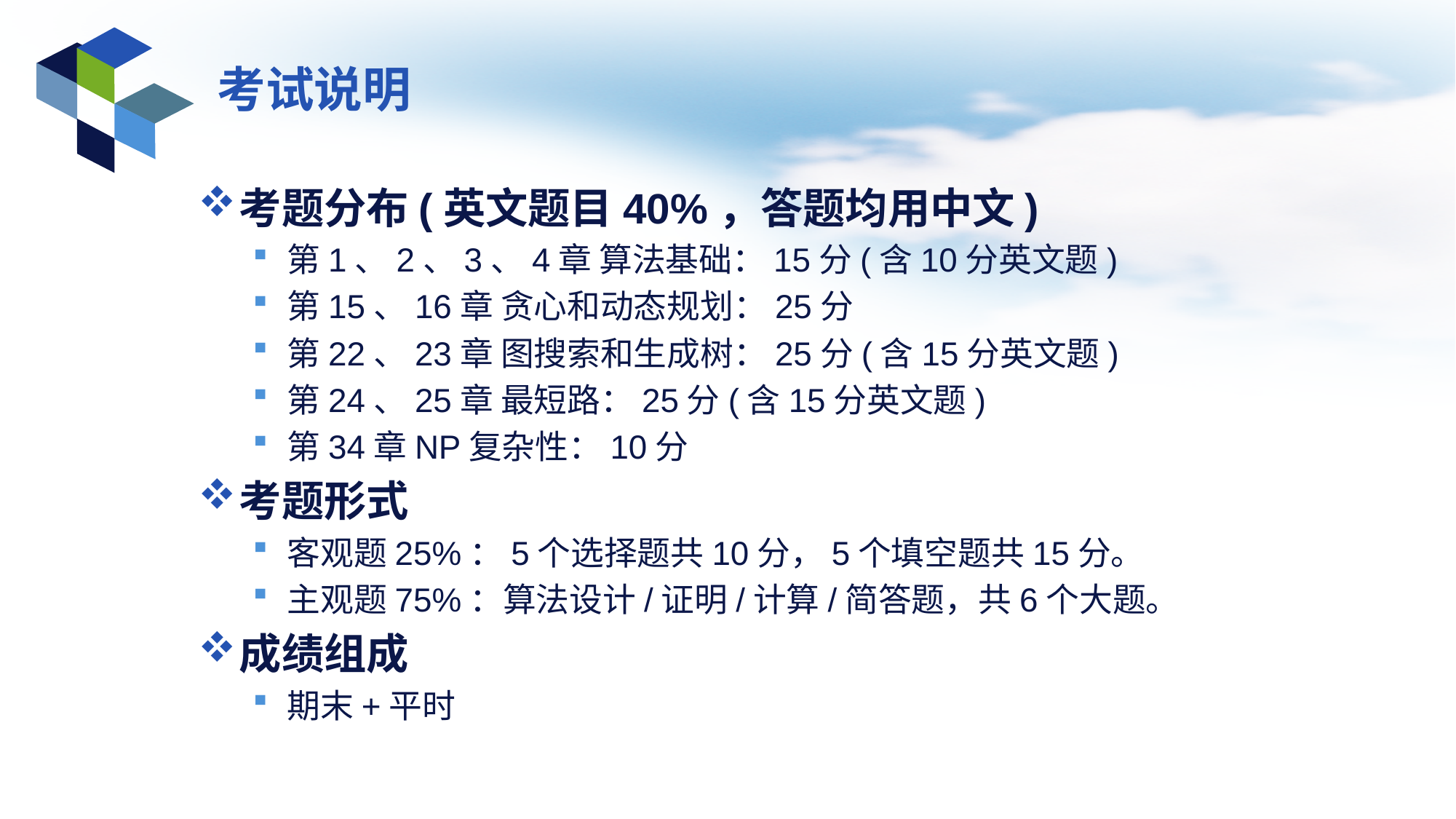

# 考试说明
考题分布(英文题目40%，答题均用中文)
第1、2、3、4章 算法基础：15分(含10分英文题)
第15、16章 贪心和动态规划：25分
第22、23章 图搜索和生成树：25分(含15分英文题)
第24、25章 最短路：25分(含15分英文题)
第34章NP复杂性：10分
考题形式
客观题25%：5个选择题共10分，5个填空题共15分。
主观题75%：算法设计/证明/计算/简答题，共6个大题。
成绩组成
期末+平时